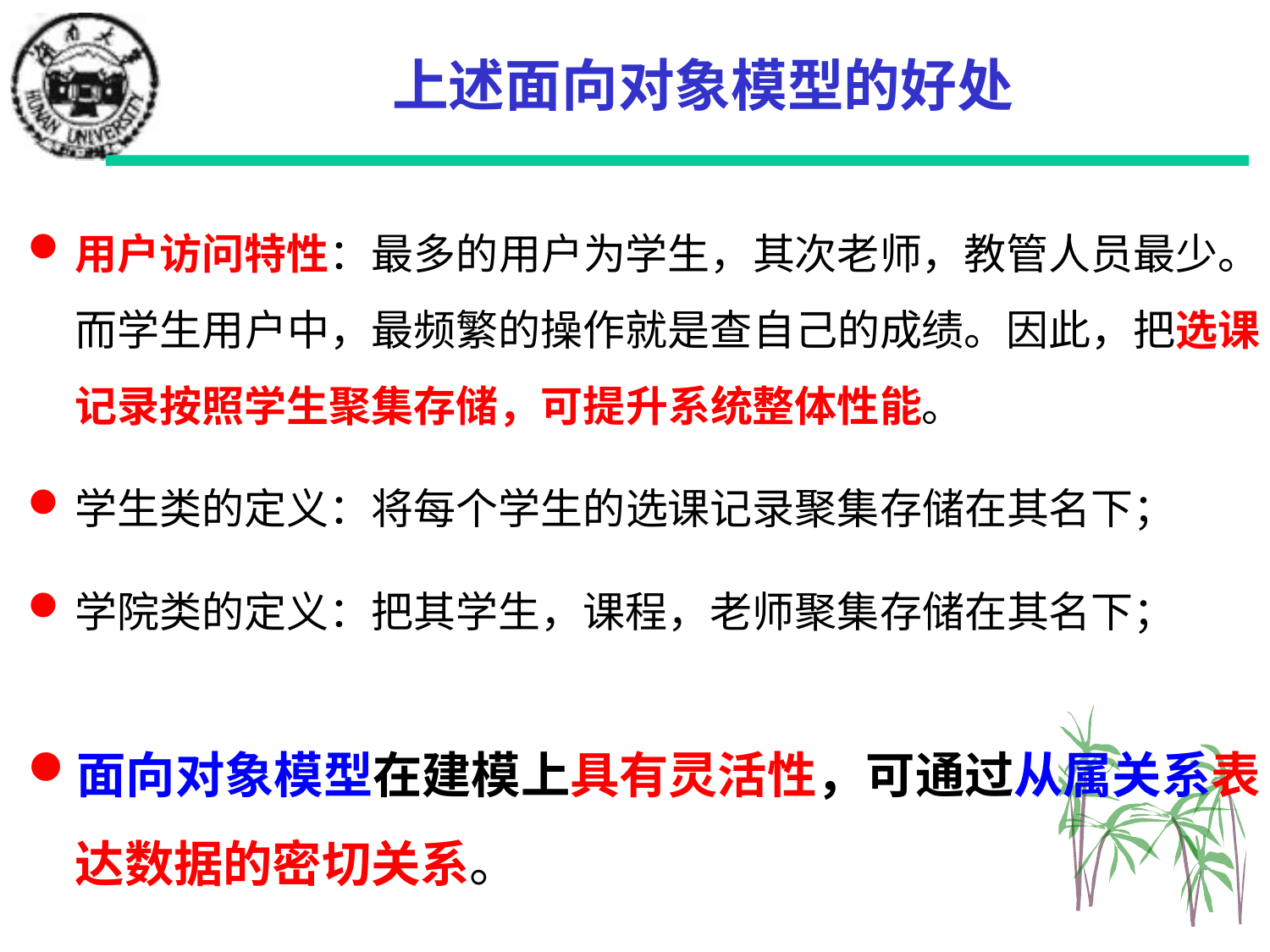

# 上述面向对象模型的好处
用户访问特性：最多的用户为学生，其次老师，教管人员最少。而学生用户中，最频繁的操作就是查自己的成绩。因此，把选课记录按照学生聚集存储，可提升系统整体性能。
学生类的定义：将每个学生的选课记录聚集存储在其名下；
学院类的定义：把其学生，课程，老师聚集存储在其名下；

面向对象模型在建模上具有灵活性，可通过从属关系表达数据的密切关系。